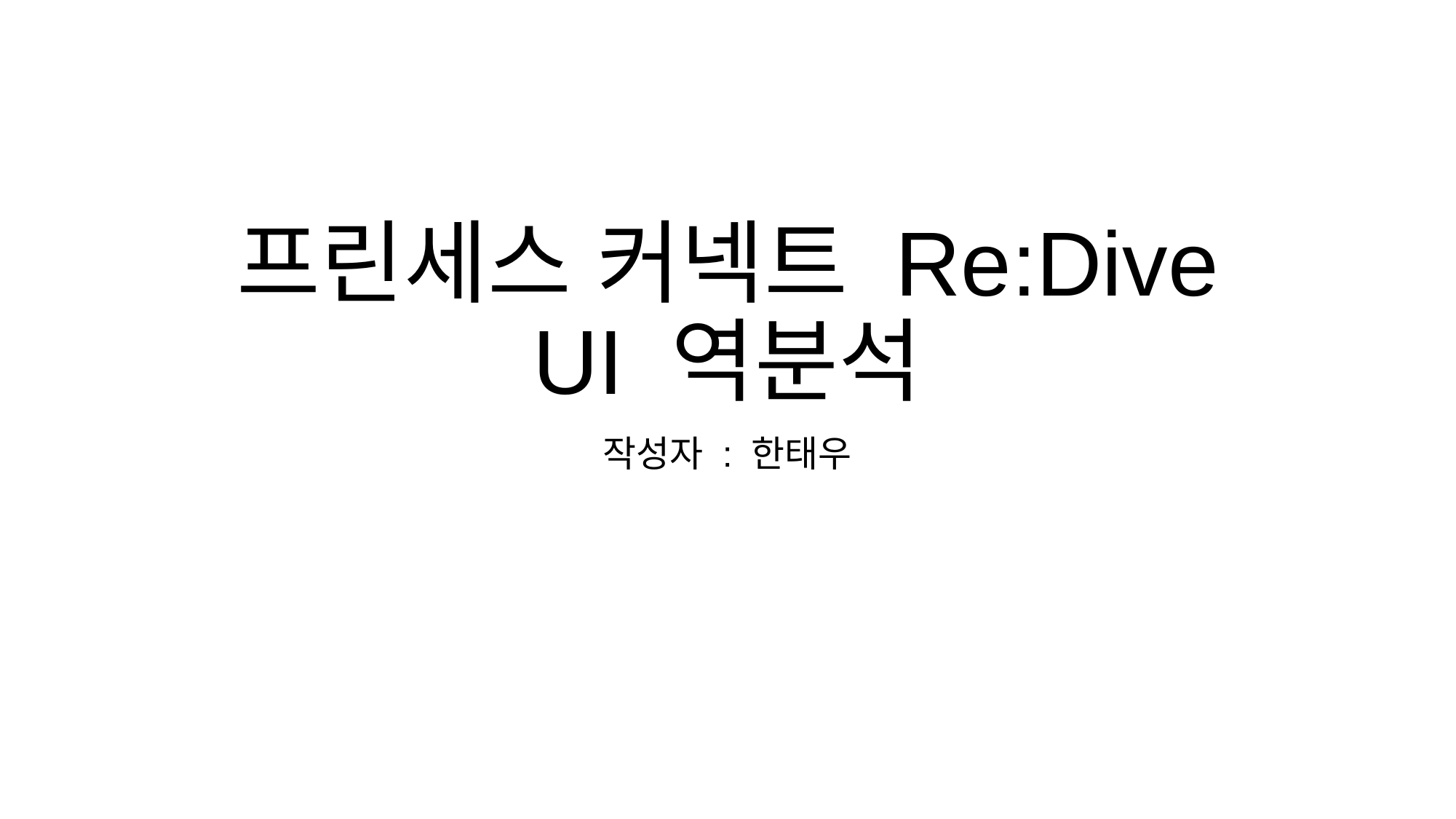

# 프린세스 커넥트 Re:Dive UI 역분석
작성자 : 한태우